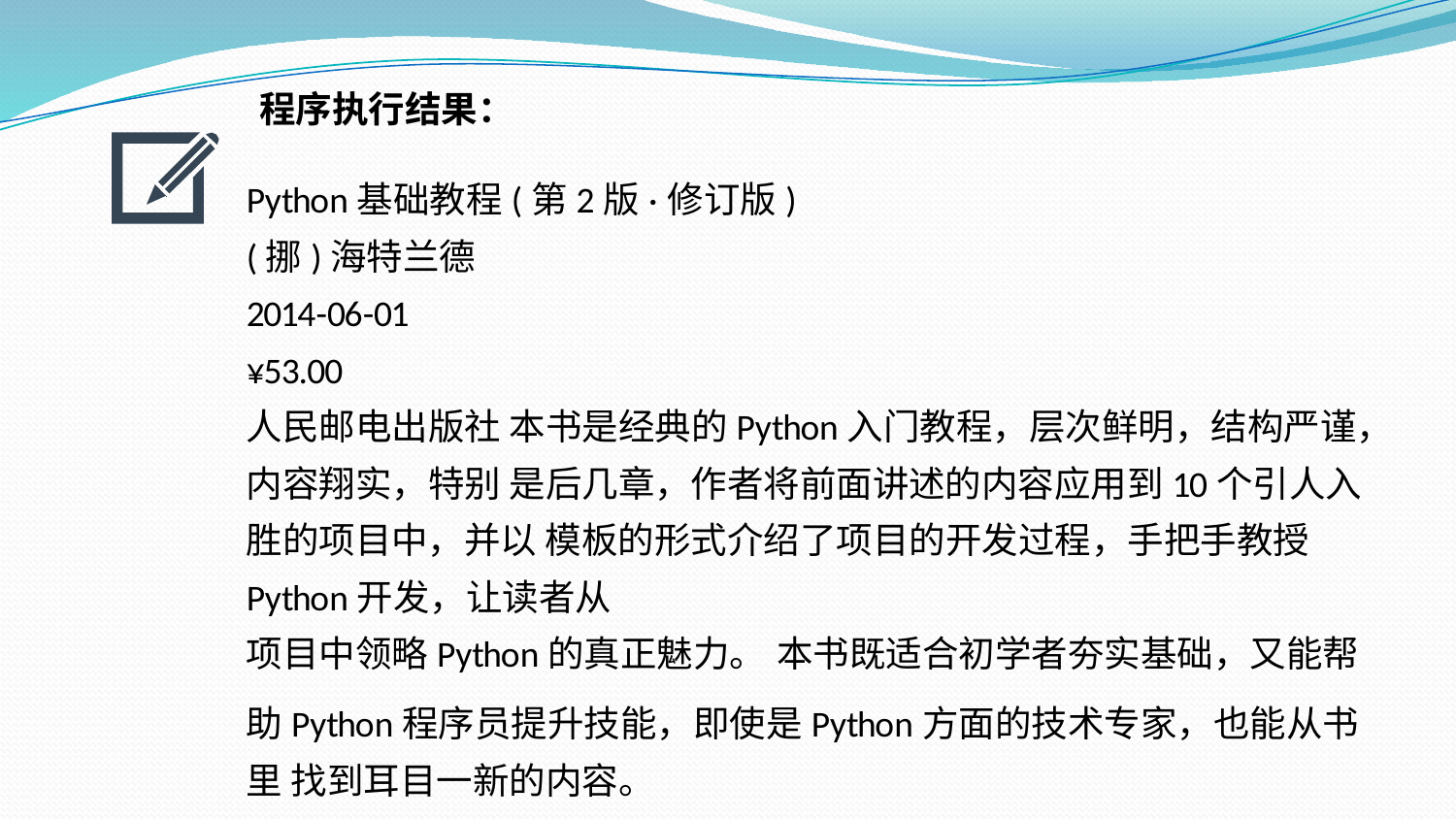

程序执行结果：

Python基础教程(第2版·修订版)
(挪)海特兰德
2014-06-01
¥53.00
人民邮电出版社 本书是经典的Python入门教程，层次鲜明，结构严谨，内容翔实，特别 是后几章，作者将前面讲述的内容应用到10个引人入胜的项目中，并以 模板的形式介绍了项目的开发过程，手把手教授Python开发，让读者从

项目中领略Python的真正魅力。
本书既适合初学者夯实基础，又能帮
助Python程序员提升技能，即使是Python方面的技术专家，也能从书里 找到耳目一新的内容。